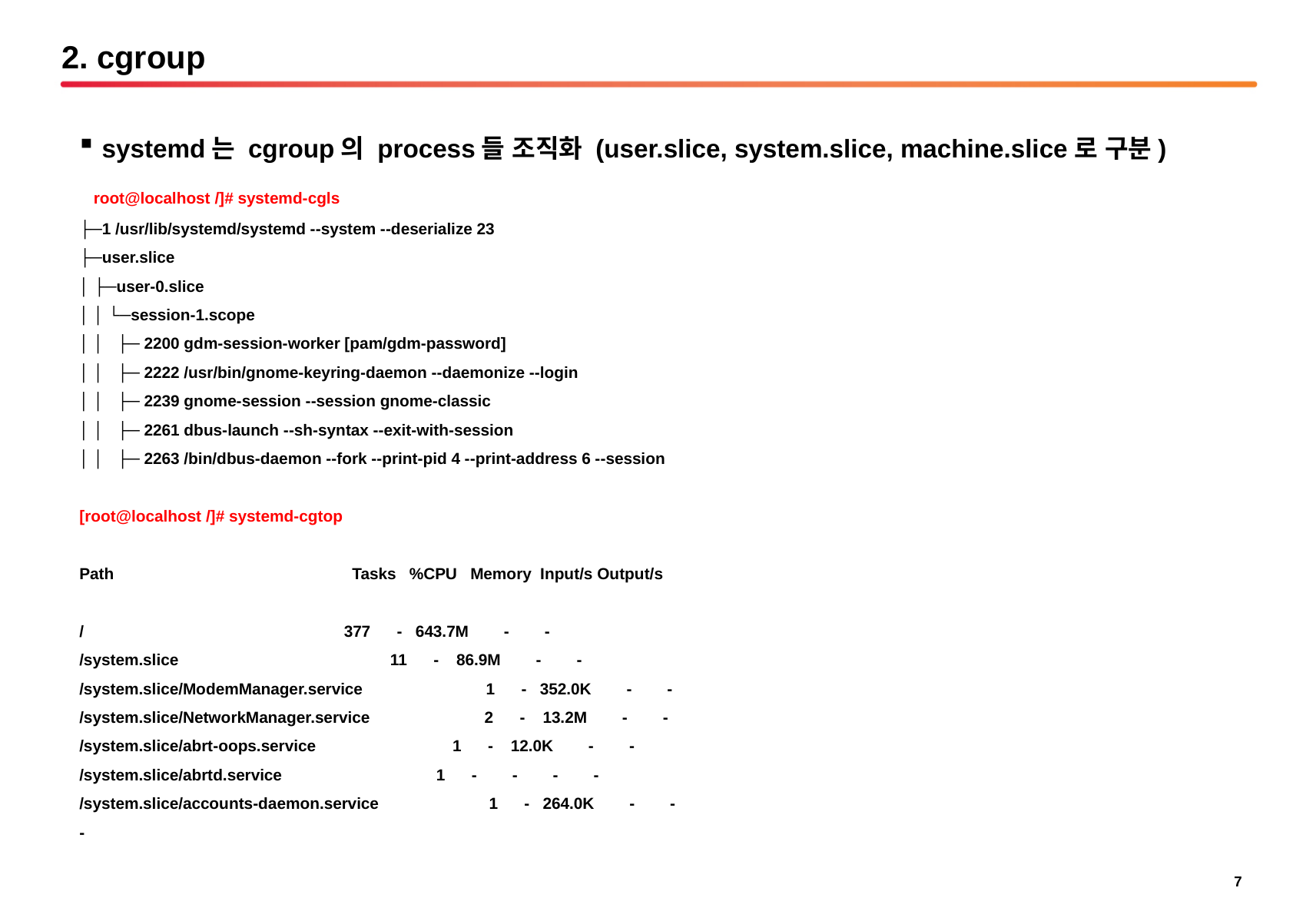

# 2. cgroup
systemd는 cgroup의 process들 조직화 (user.slice, system.slice, machine.slice로 구분)
  root@localhost /]# systemd-cgls
├─1 /usr/lib/systemd/systemd --system --deserialize 23
├─user.slice
│ ├─user-0.slice
│ │ └─session-1.scope
│ │   ├─ 2200 gdm-session-worker [pam/gdm-password]
│ │   ├─ 2222 /usr/bin/gnome-keyring-daemon --daemonize --login
│ │   ├─ 2239 gnome-session --session gnome-classic
│ │   ├─ 2261 dbus-launch --sh-syntax --exit-with-session
│ │   ├─ 2263 /bin/dbus-daemon --fork --print-pid 4 --print-address 6 --session

[root@localhost /]# systemd-cgtop

Path                                                      Tasks   %CPU   Memory  Input/s Output/s

/                                                           377      -   643.7M        -        -
/system.slice                                                11      -    86.9M        -        -
/system.slice/ModemManager.service                            1      -   352.0K        -        -
/system.slice/NetworkManager.service                          2      -    13.2M        -        -
/system.slice/abrt-oops.service                               1      -    12.0K        -        -
/system.slice/abrtd.service                                   1      -        -        -        -
/system.slice/accounts-daemon.service                         1      -   264.0K        -        -
-